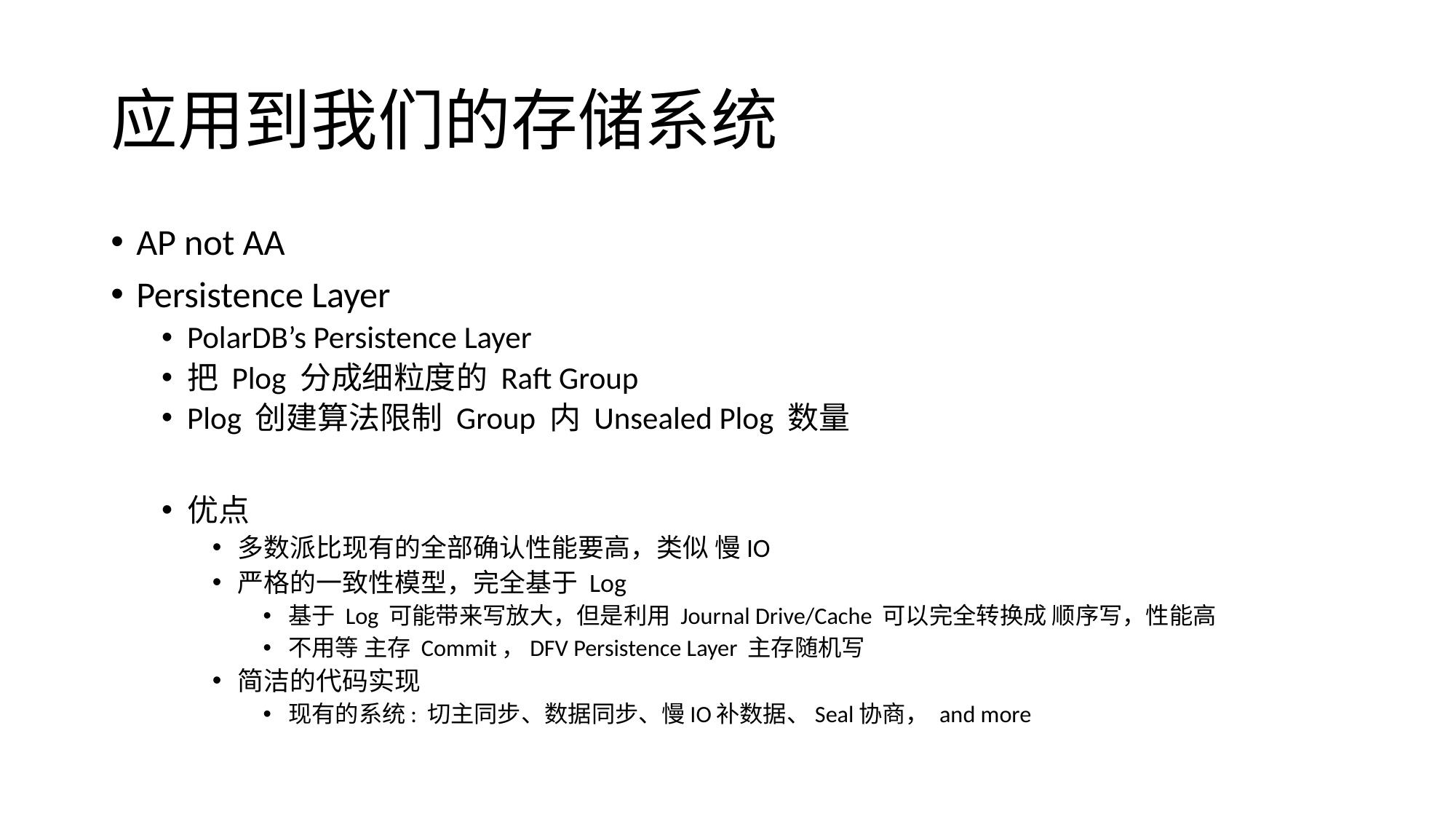

# 应用到我们的存储系统
AP not AA
Persistence Layer
PolarDB’s Persistence Layer
把 Plog 分成细粒度的 Raft Group
Plog 创建算法限制 Group 内 Unsealed Plog 数量

优点
多数派比现有的全部确认性能要高，类似 慢IO
严格的一致性模型，完全基于 Log
基于 Log 可能带来写放大，但是利用 Journal Drive/Cache 可以完全转换成 顺序写，性能高
不用等 主存 Commit，DFV Persistence Layer 主存随机写
简洁的代码实现
现有的系统: 切主同步、数据同步、慢IO补数据、Seal协商， and more